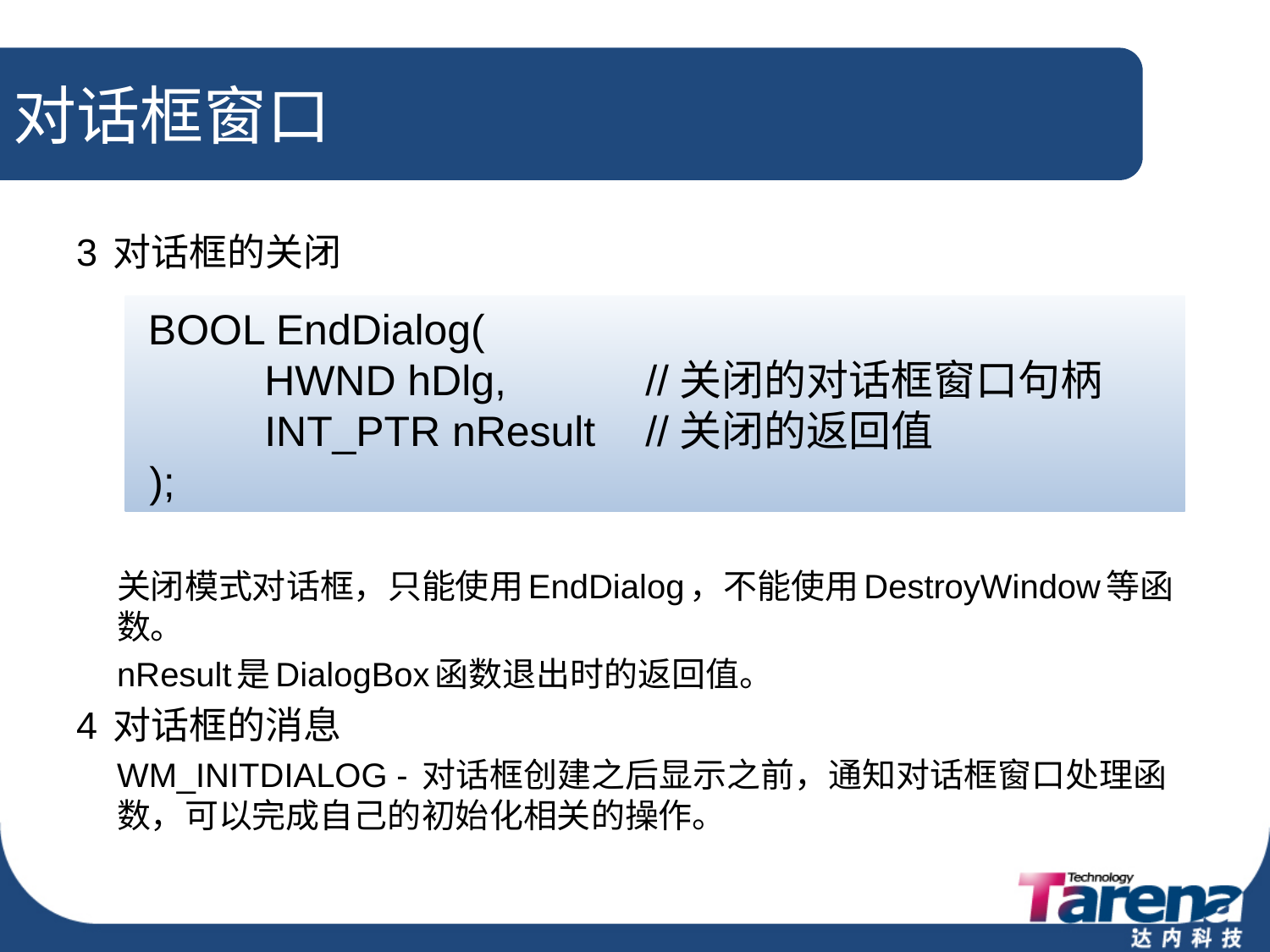

# 对话框窗口
3 对话框的关闭

	关闭模式对话框，只能使用EndDialog，不能使用DestroyWindow等函数。
	nResult是DialogBox函数退出时的返回值。
4 对话框的消息
	WM_INITDIALOG - 对话框创建之后显示之前，通知对话框窗口处理函数，可以完成自己的初始化相关的操作。
 BOOL EndDialog(
	HWND hDlg,		//关闭的对话框窗口句柄
	INT_PTR nResult 	//关闭的返回值
 );